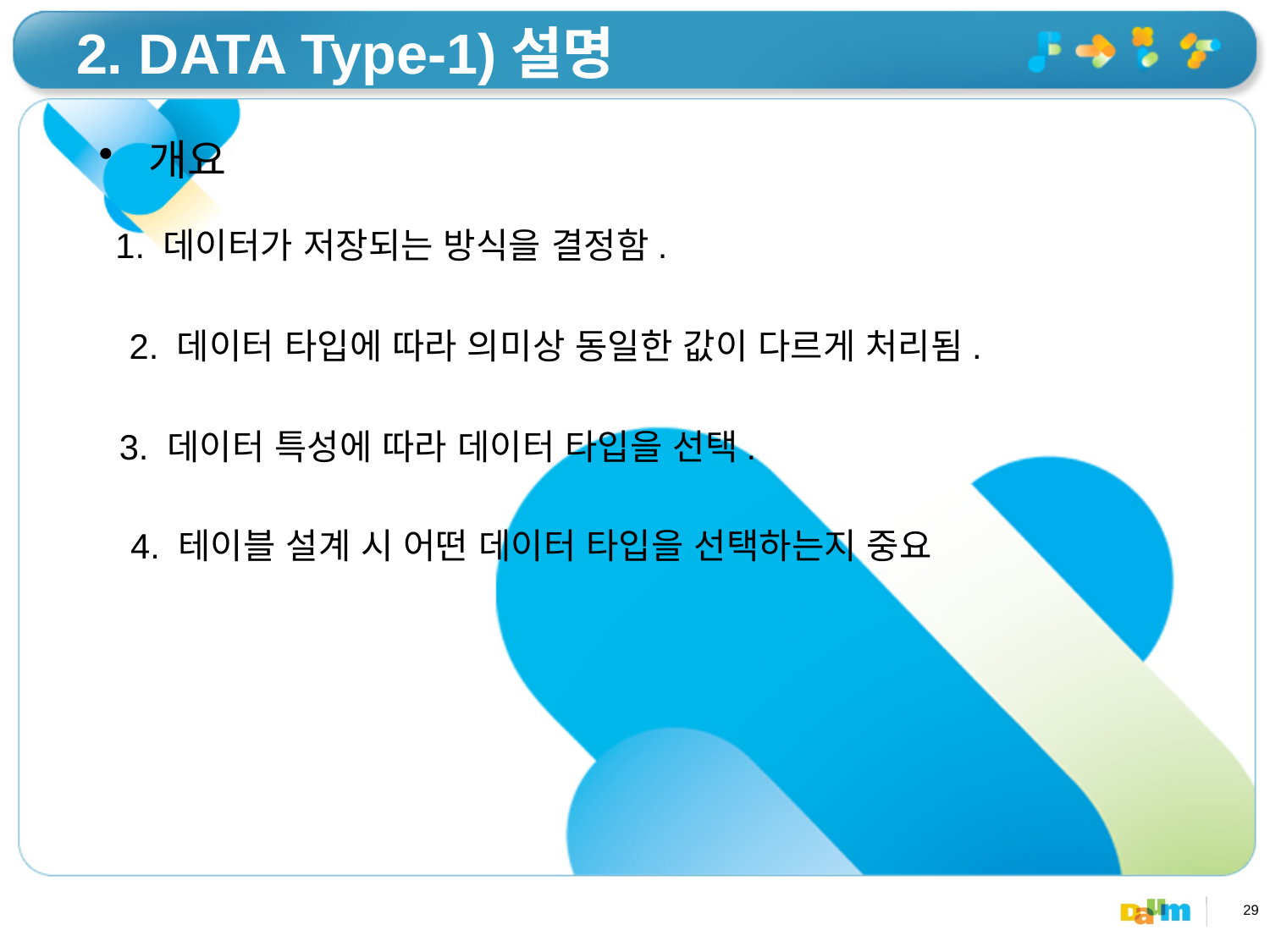

# 2. DATA Type-1)설명
 개요
1. 데이터가 저장되는 방식을 결정함.
2. 데이터 타입에 따라 의미상 동일한 값이 다르게 처리됨.
3. 데이터 특성에 따라 데이터 타입을 선택.
4. 테이블 설계 시 어떤 데이터 타입을 선택하는지 중요